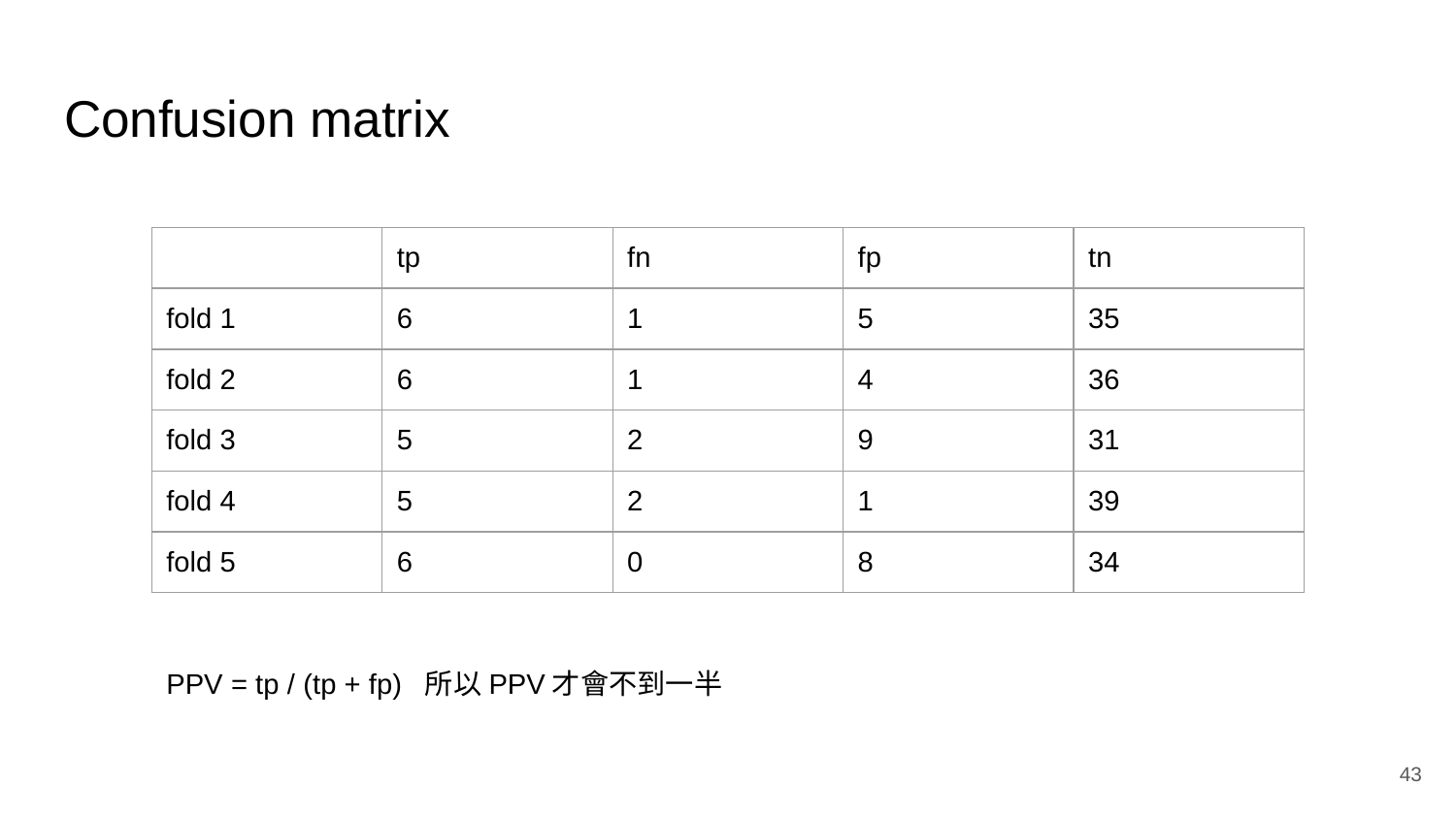

# Confusion matrix
|  | tp | fn | fp | tn |
| --- | --- | --- | --- | --- |
| fold 1 | 6 | 1 | 5 | 35 |
| fold 2 | 6 | 1 | 4 | 36 |
| fold 3 | 5 | 2 | 9 | 31 |
| fold 4 | 5 | 2 | 1 | 39 |
| fold 5 | 6 | 0 | 8 | 34 |
PPV = tp / (tp + fp)  所以PPV才會不到一半
43